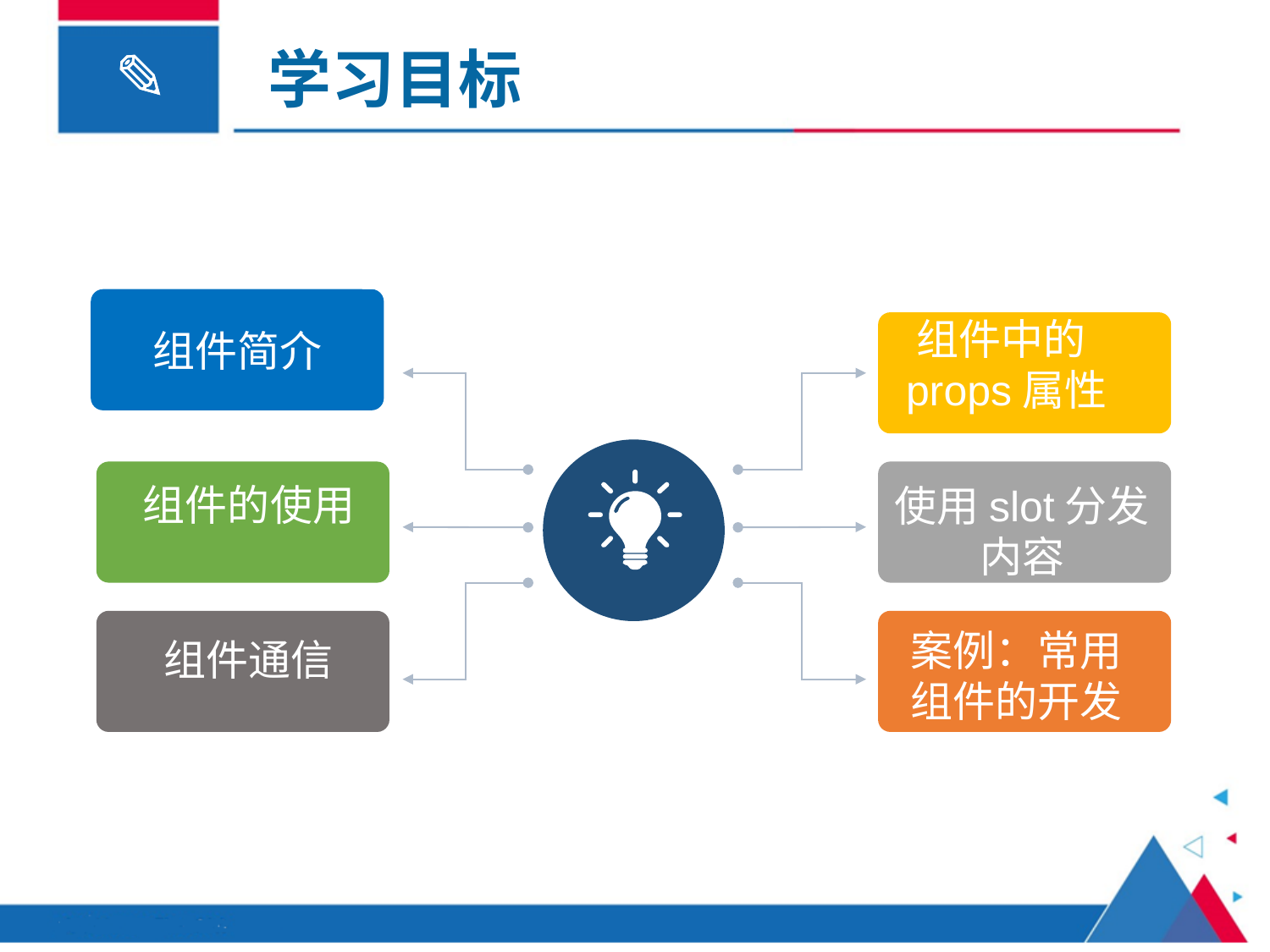

# 学习目标
组件简介
组件中的props属性

组件简介

使用slot分发内容

组件的使用

组件通信

案例：常用组件的开发